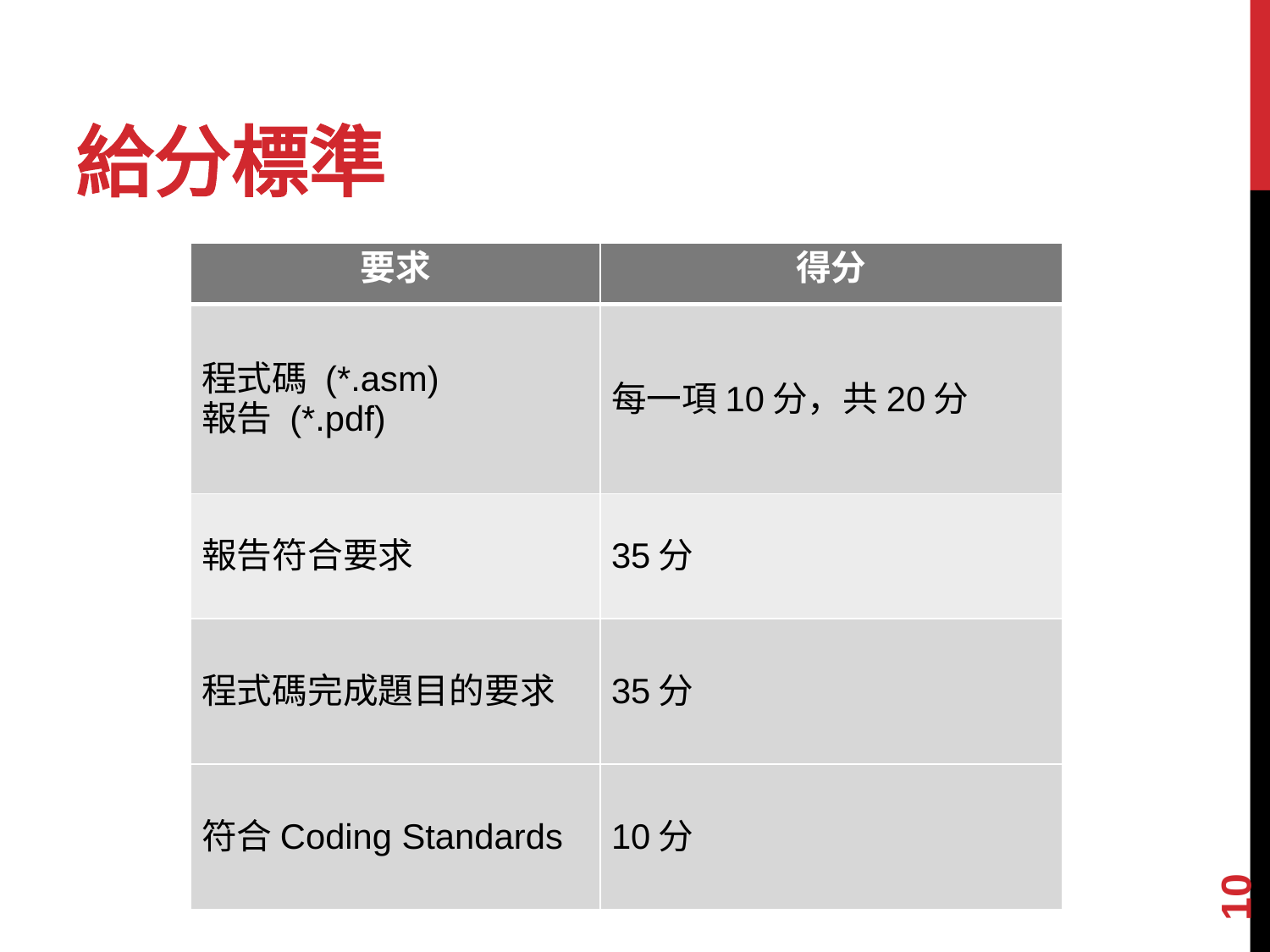

# 給分標準

| 要求 | 得分 |
| --- | --- |
| 程式碼 (\*.asm) 報告 (\*.pdf) | 每一項10分，共20分 |
| 報告符合要求 | 35分 |
| 程式碼完成題目的要求 | 35分 |
| 符合Coding Standards | 10分 |
10